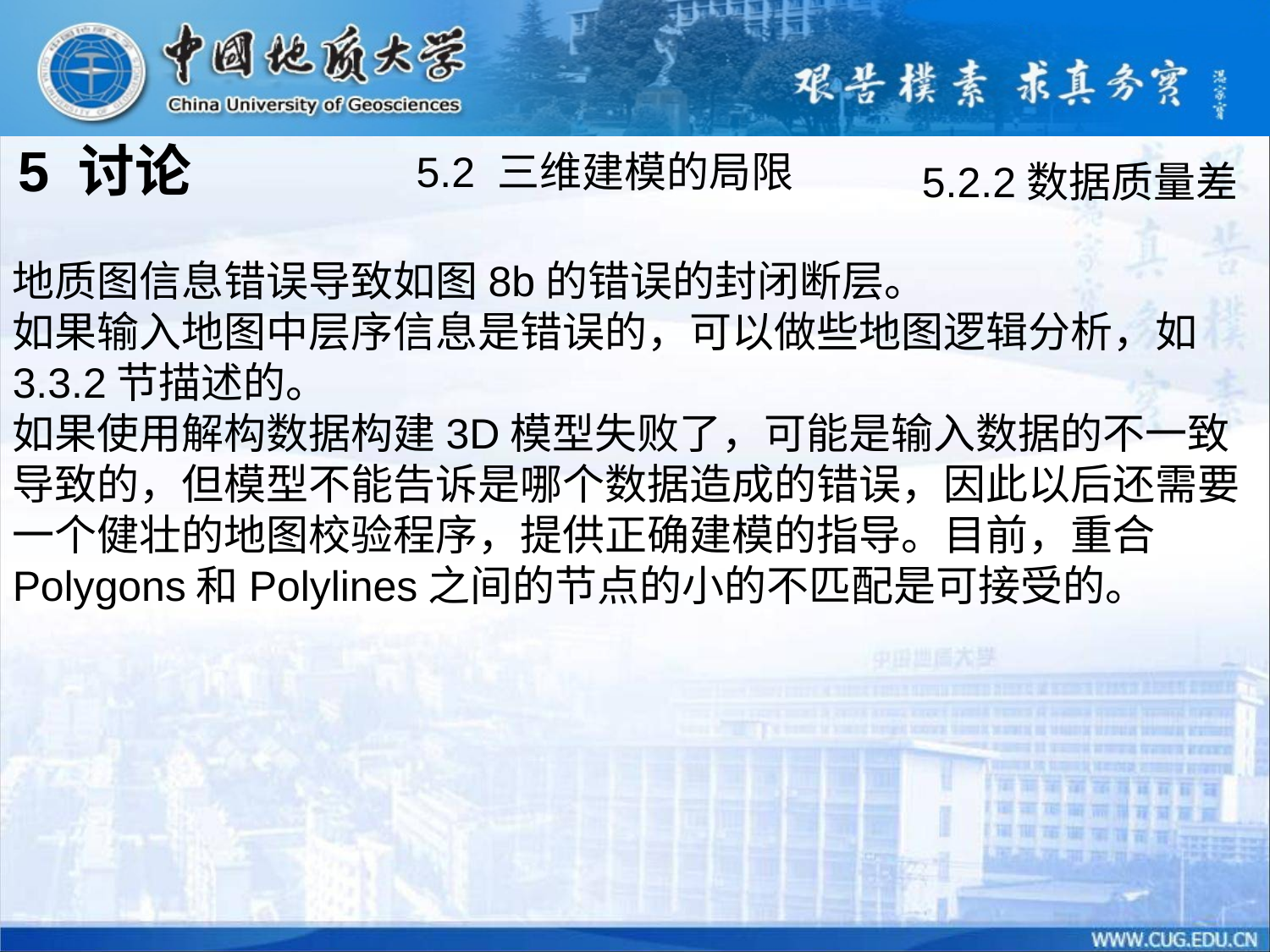

5 讨论
5.2 三维建模的局限
5.2.2数据质量差
地质图信息错误导致如图8b的错误的封闭断层。
如果输入地图中层序信息是错误的，可以做些地图逻辑分析，如3.3.2节描述的。
如果使用解构数据构建3D模型失败了，可能是输入数据的不一致导致的，但模型不能告诉是哪个数据造成的错误，因此以后还需要一个健壮的地图校验程序，提供正确建模的指导。目前，重合Polygons和Polylines之间的节点的小的不匹配是可接受的。